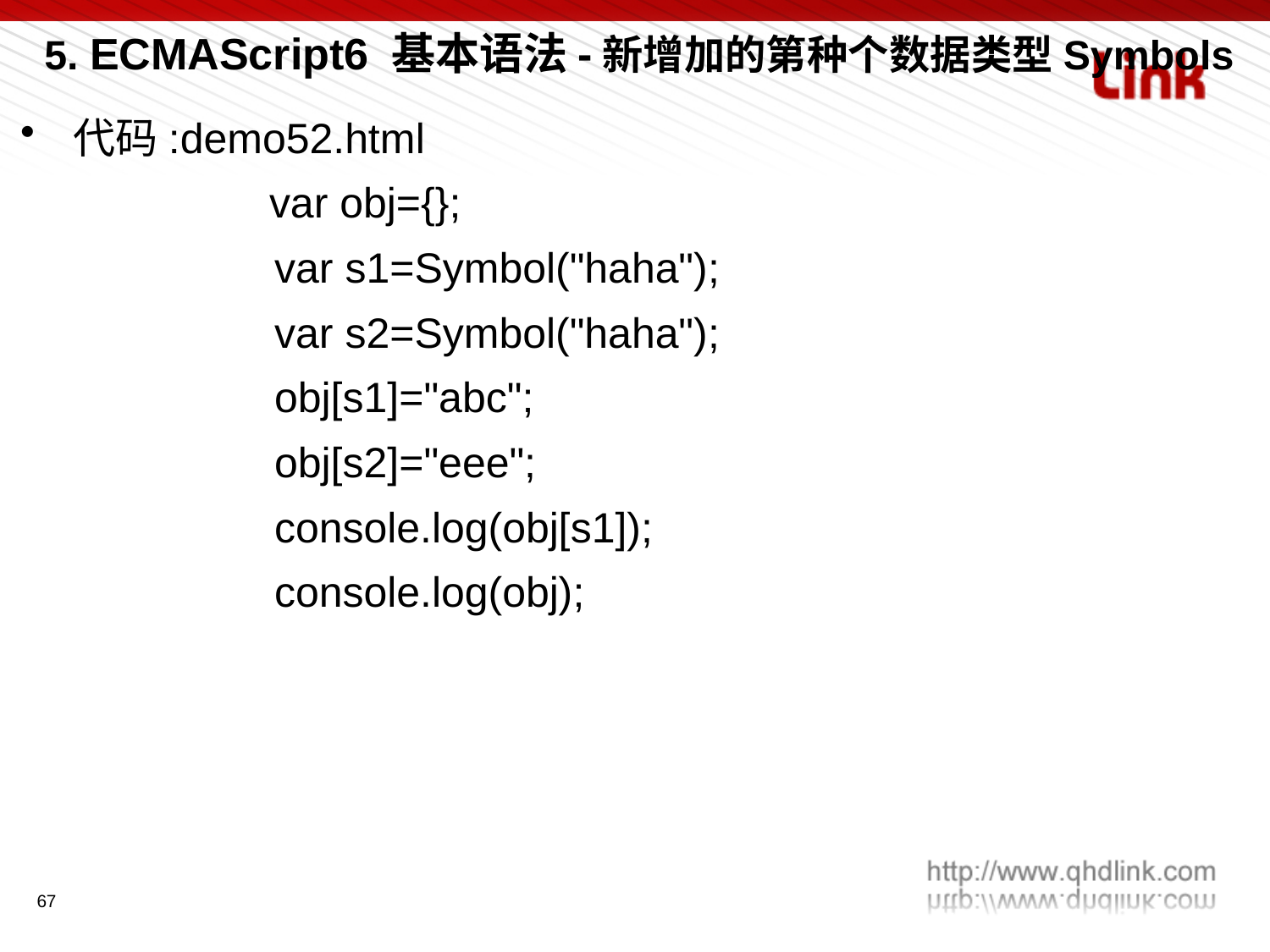

5. ECMAScript6 基本语法-新增加的第种个数据类型Symbols
 代码:demo52.html
                     var obj={};
		var s1=Symbol("haha");
		var s2=Symbol("haha");
		obj[s1]="abc";
		obj[s2]="eee";
		console.log(obj[s1]);
		console.log(obj);
67